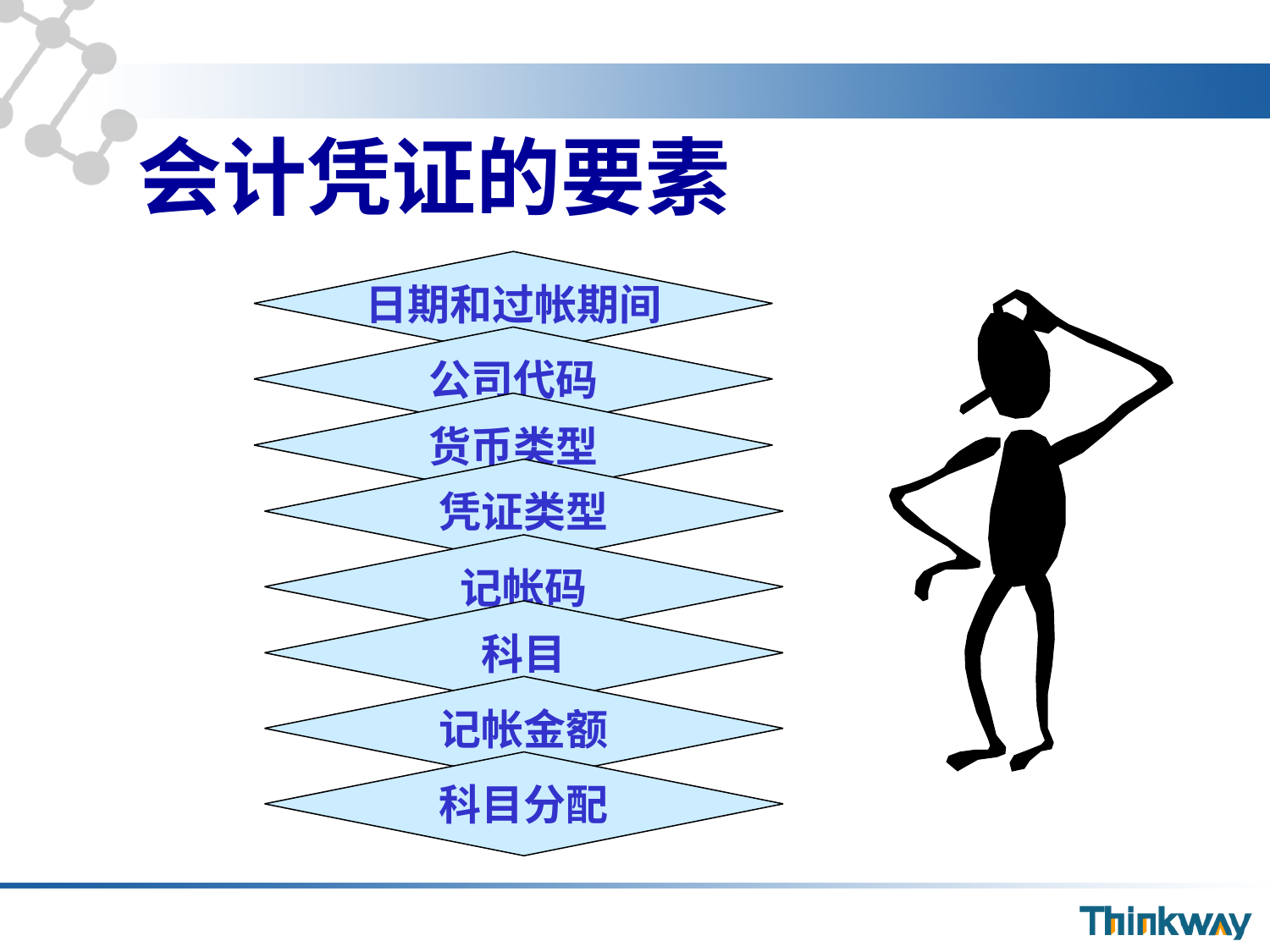

# 会计凭证的要素
日期和过帐期间

公司代码
货币类型
凭证类型
记帐码
科目
记帐金额
科目分配